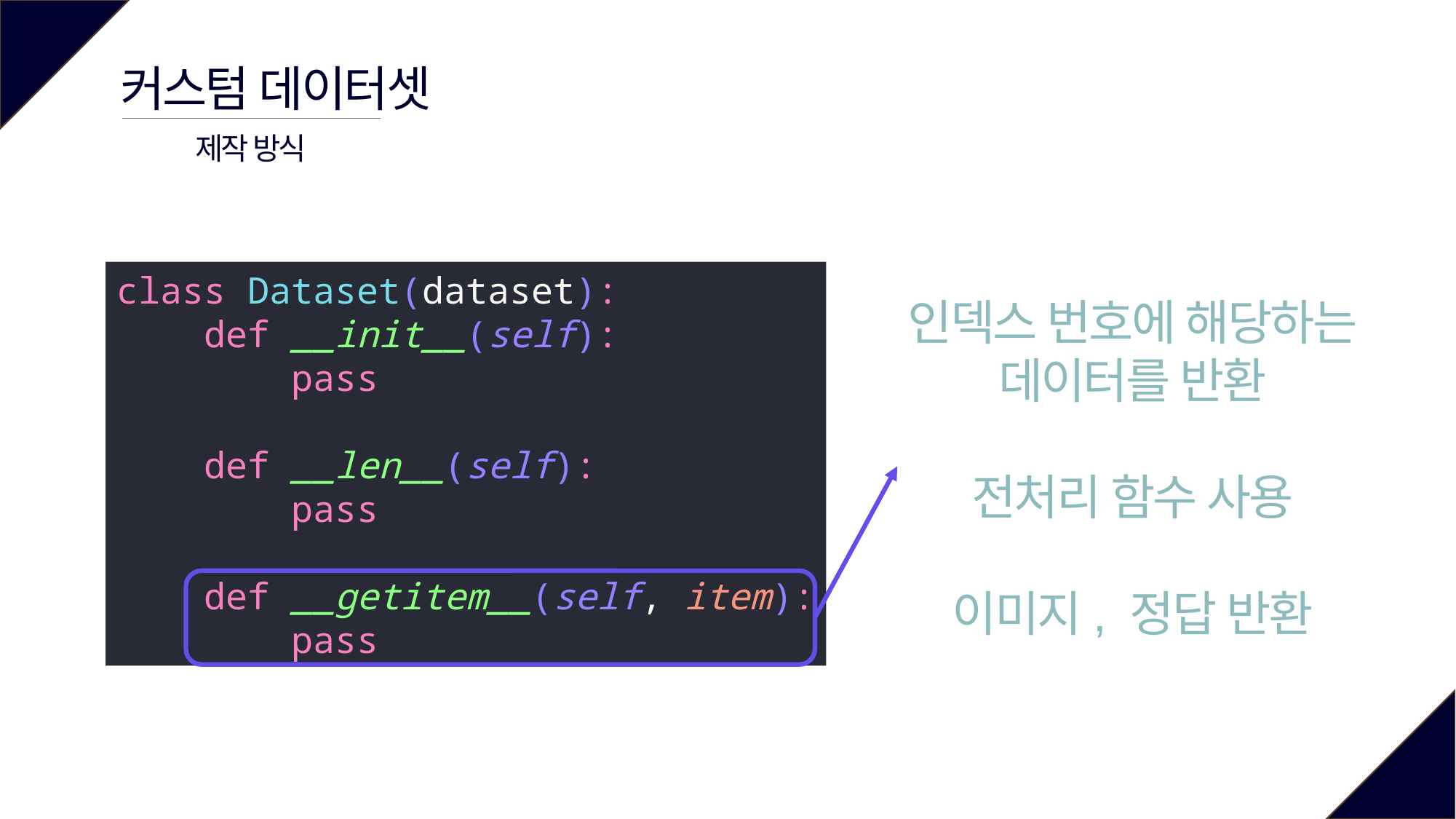

커스텀 데이터셋
제작 방식
class Dataset(dataset):
    def __init__(self):
        pass
    def __len__(self):
        pass
    def __getitem__(self, item):
        pass
인덱스 번호에 해당하는
데이터를 반환

전처리 함수 사용

이미지, 정답 반환